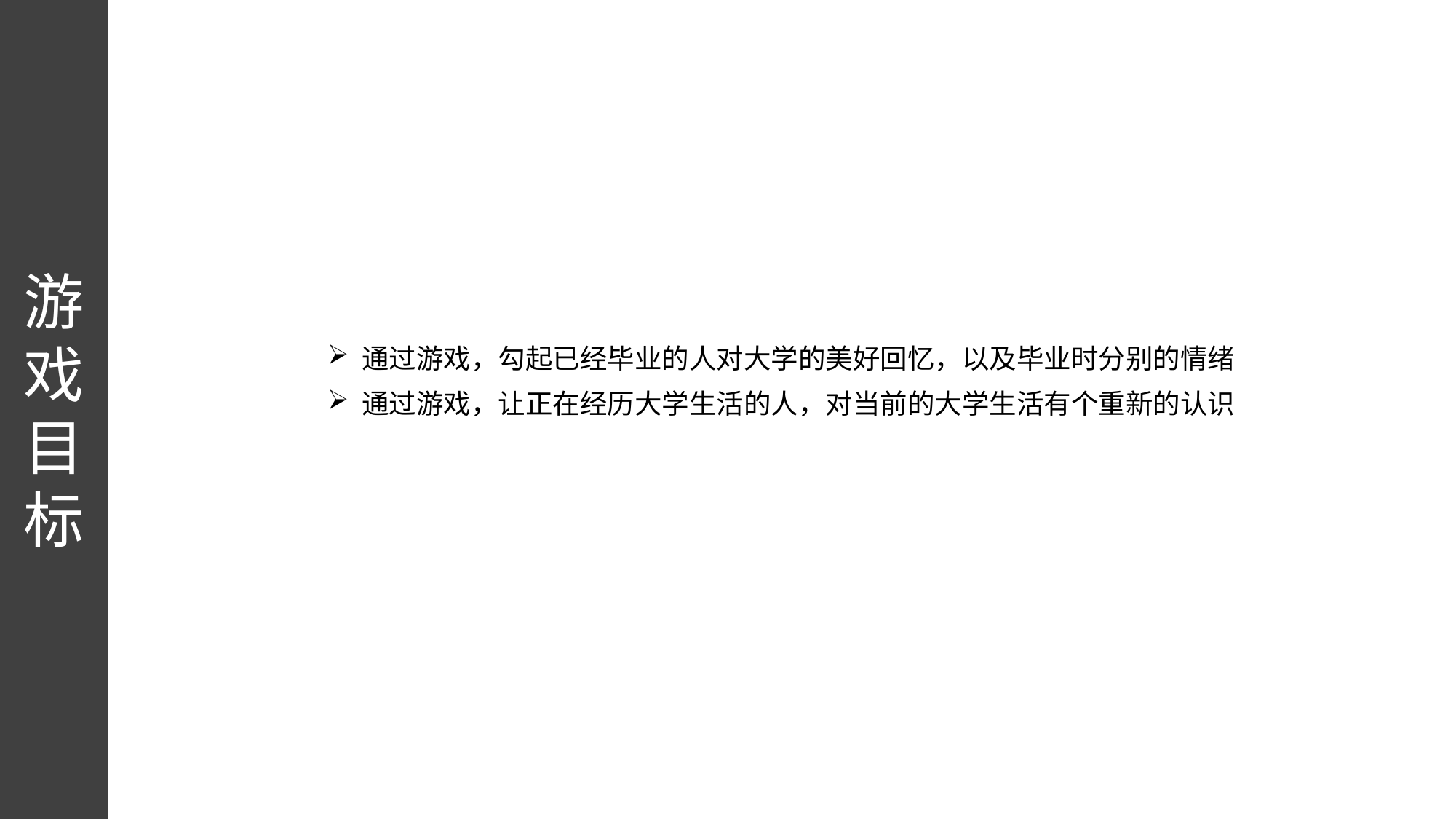

游戏目标
通过游戏，勾起已经毕业的人对大学的美好回忆，以及毕业时分别的情绪
通过游戏，让正在经历大学生活的人，对当前的大学生活有个重新的认识